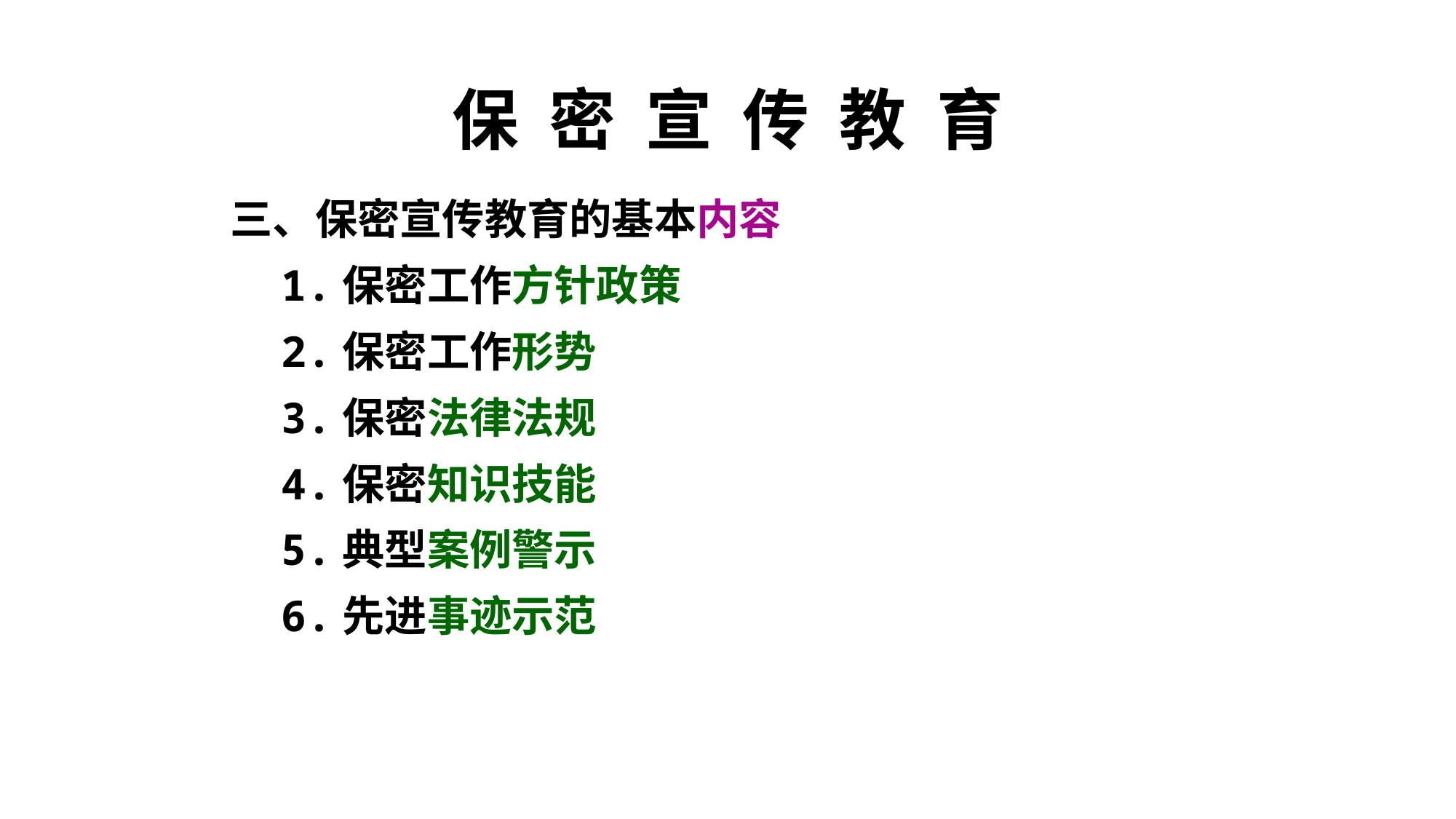

# 保  密  宣  传  教  育
		三、保密宣传教育的基本内容
		  1.保密工作方针政策
		  2.保密工作形势
		  3.保密法律法规
		  4.保密知识技能
		  5.典型案例警示
		  6.先进事迹示范